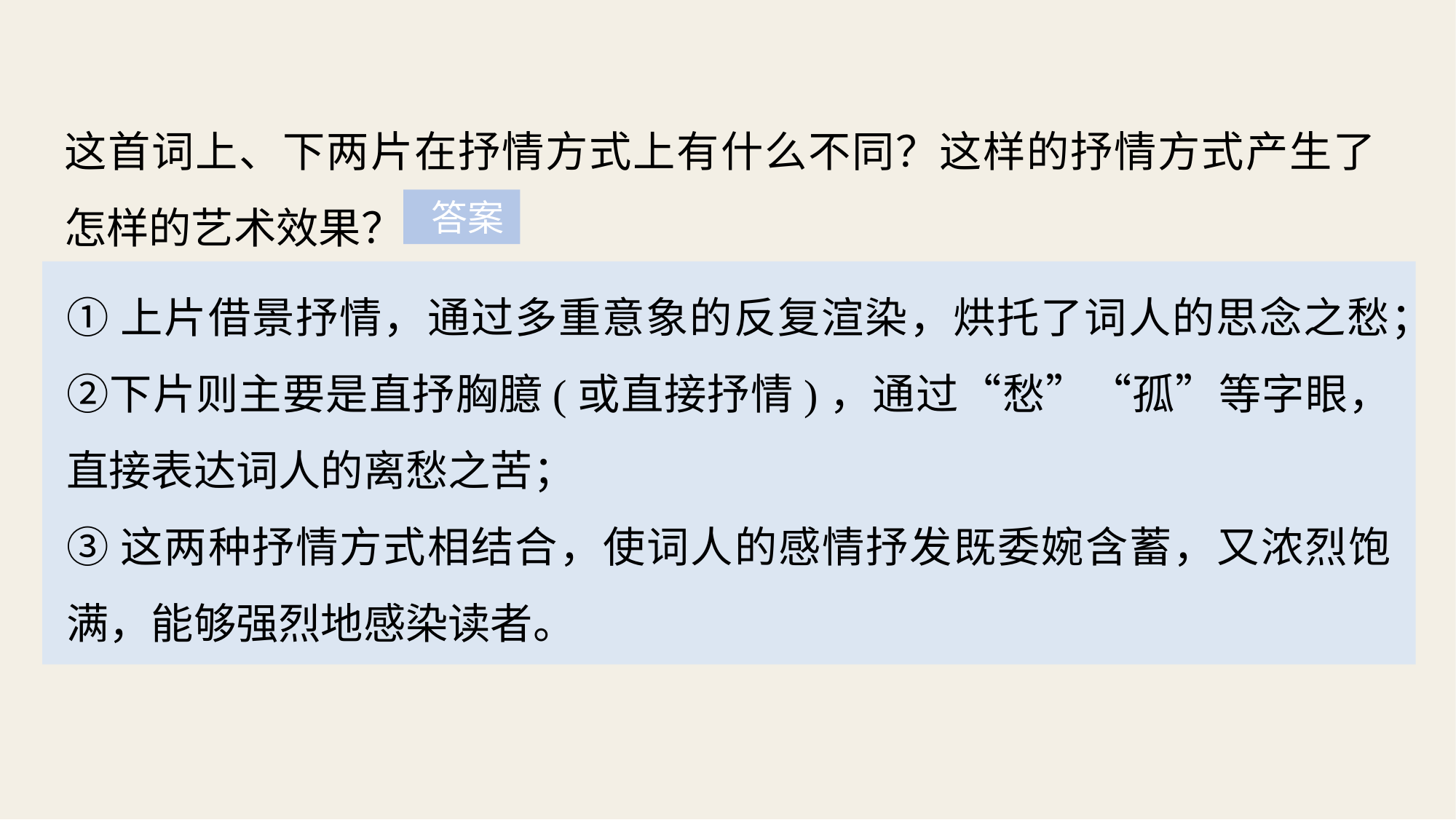

这首词上、下两片在抒情方式上有什么不同？这样的抒情方式产生了怎样的艺术效果？
 答案
①上片借景抒情，通过多重意象的反复渲染，烘托了词人的思念之愁；②下片则主要是直抒胸臆(或直接抒情)，通过“愁”“孤”等字眼，直接表达词人的离愁之苦；
③这两种抒情方式相结合，使词人的感情抒发既委婉含蓄，又浓烈饱满，能够强烈地感染读者。